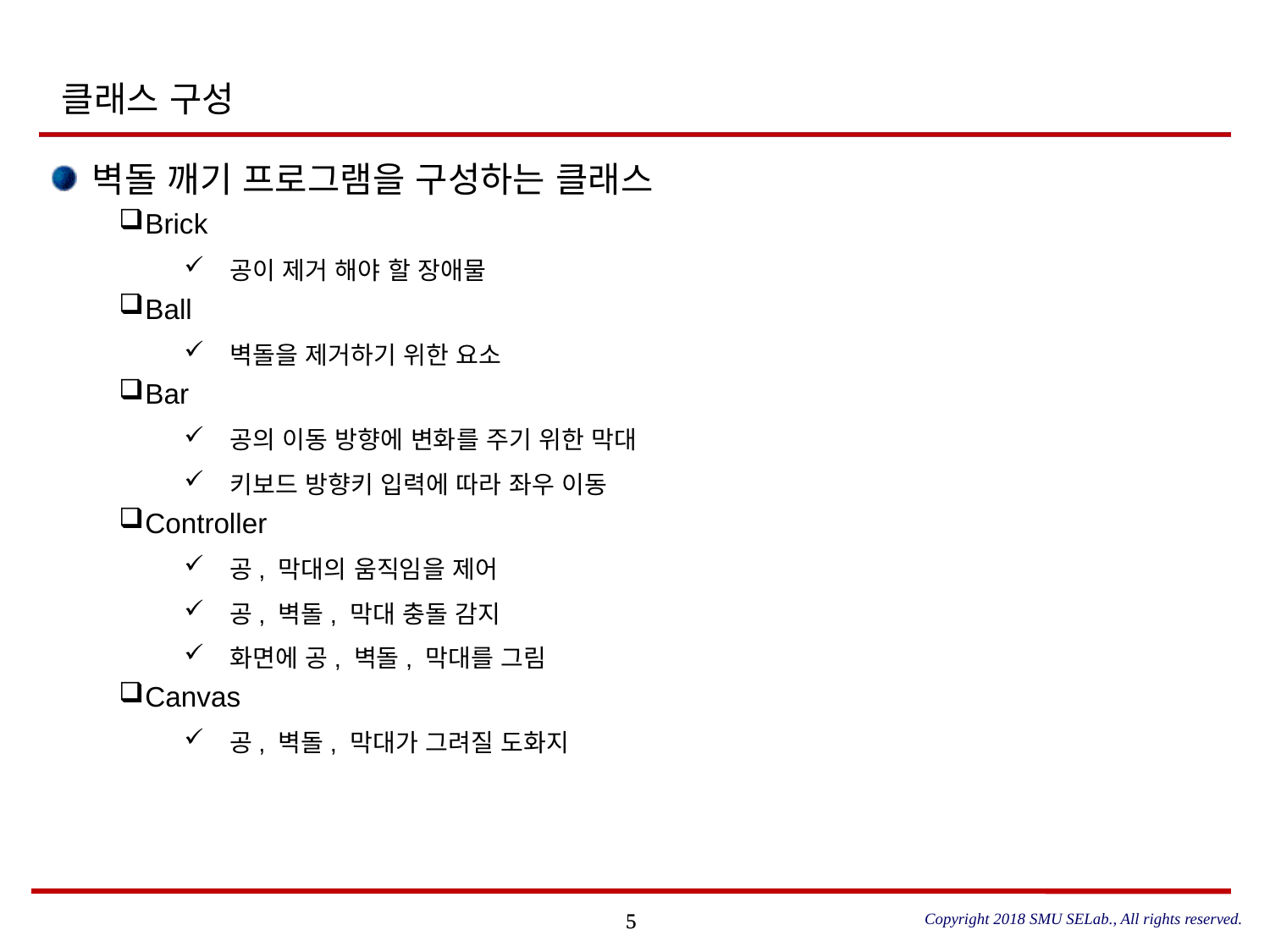

# 클래스 구성
벽돌 깨기 프로그램을 구성하는 클래스
Brick
공이 제거 해야 할 장애물
Ball
벽돌을 제거하기 위한 요소
Bar
공의 이동 방향에 변화를 주기 위한 막대
키보드 방향키 입력에 따라 좌우 이동
Controller
공, 막대의 움직임을 제어
공, 벽돌, 막대 충돌 감지
화면에 공, 벽돌, 막대를 그림
Canvas
공, 벽돌, 막대가 그려질 도화지
Copyright 2018 SMU SELab., All rights reserved.